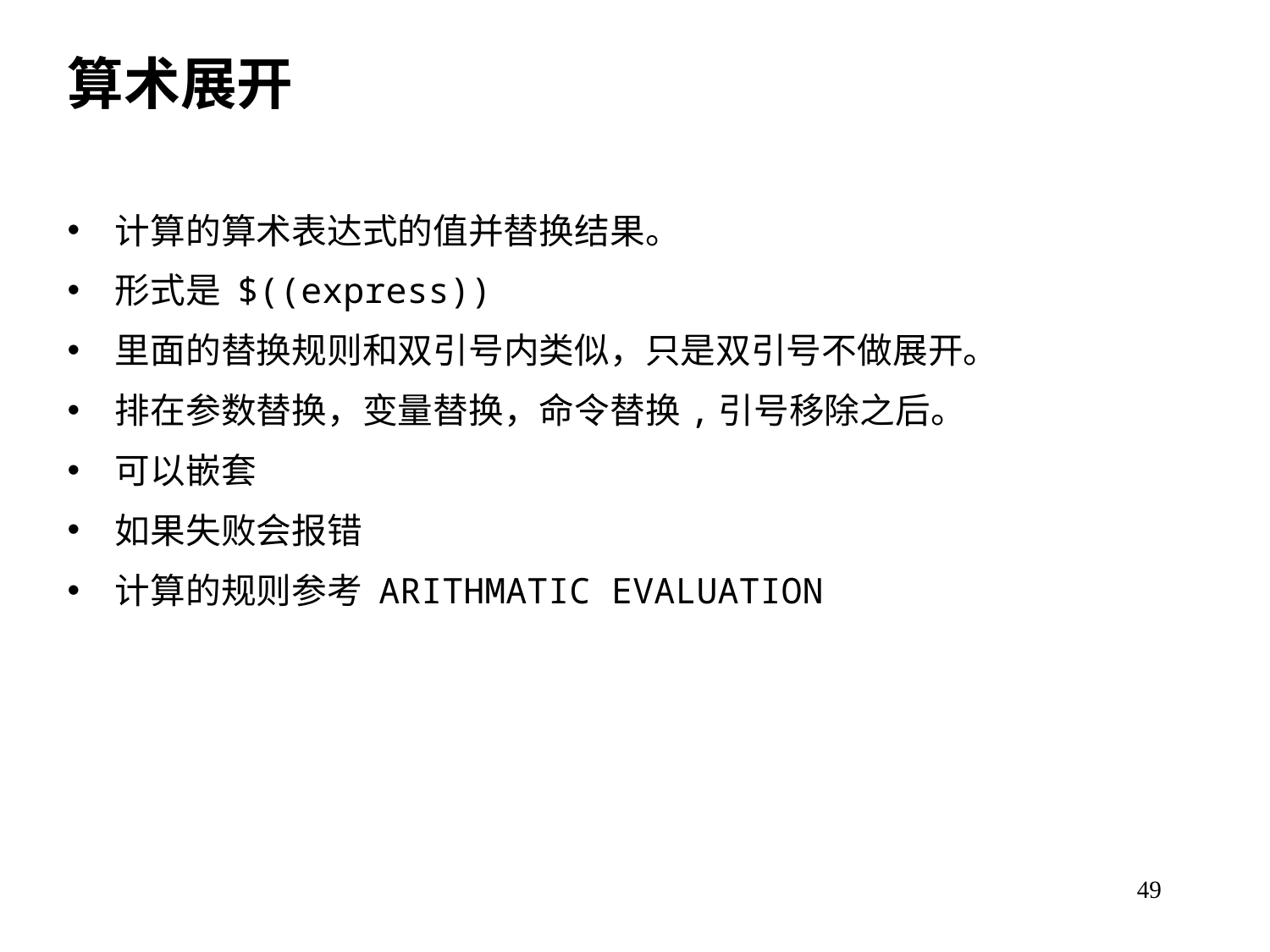

算术展开
计算的算术表达式的值并替换结果。
形式是 $((express))
里面的替换规则和双引号内类似，只是双引号不做展开。
排在参数替换，变量替换，命令替换,引号移除之后。
可以嵌套
如果失败会报错
计算的规则参考 ARITHMATIC EVALUATION
49